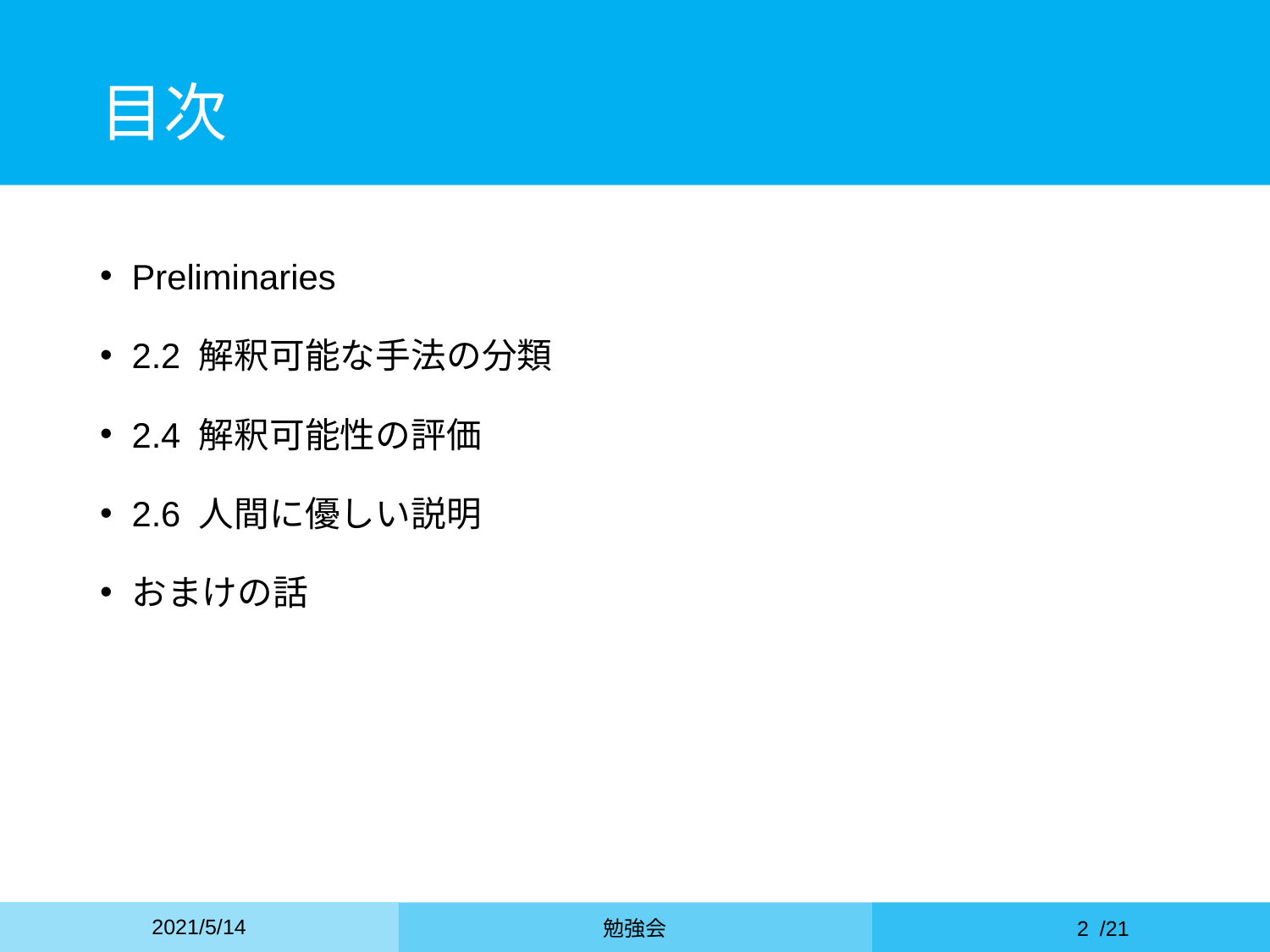

# 目次
Preliminaries
2.2 解釈可能な手法の分類
2.4 解釈可能性の評価
2.6 人間に優しい説明
おまけの話
2021/5/14
勉強会
2